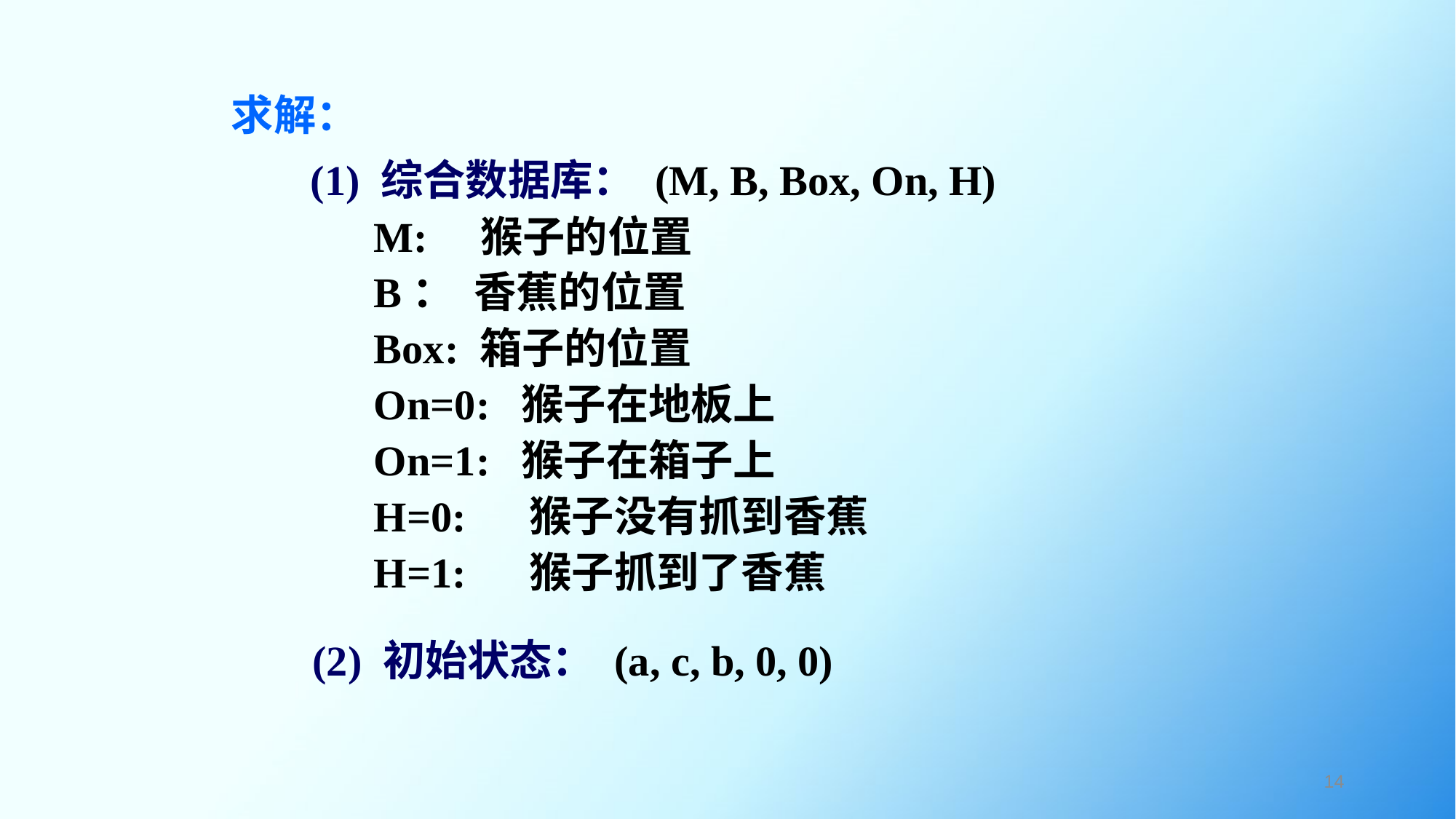

求解：
 (1) 综合数据库： (M, B, Box, On, H)
       M:    猴子的位置
       B：  香蕉的位置
       Box: 箱子的位置
       On=0:  猴子在地板上
       On=1:  猴子在箱子上
       H=0:     猴子没有抓到香蕉
       H=1:     猴子抓到了香蕉
 (2) 初始状态： (a, c, b, 0, 0)
14